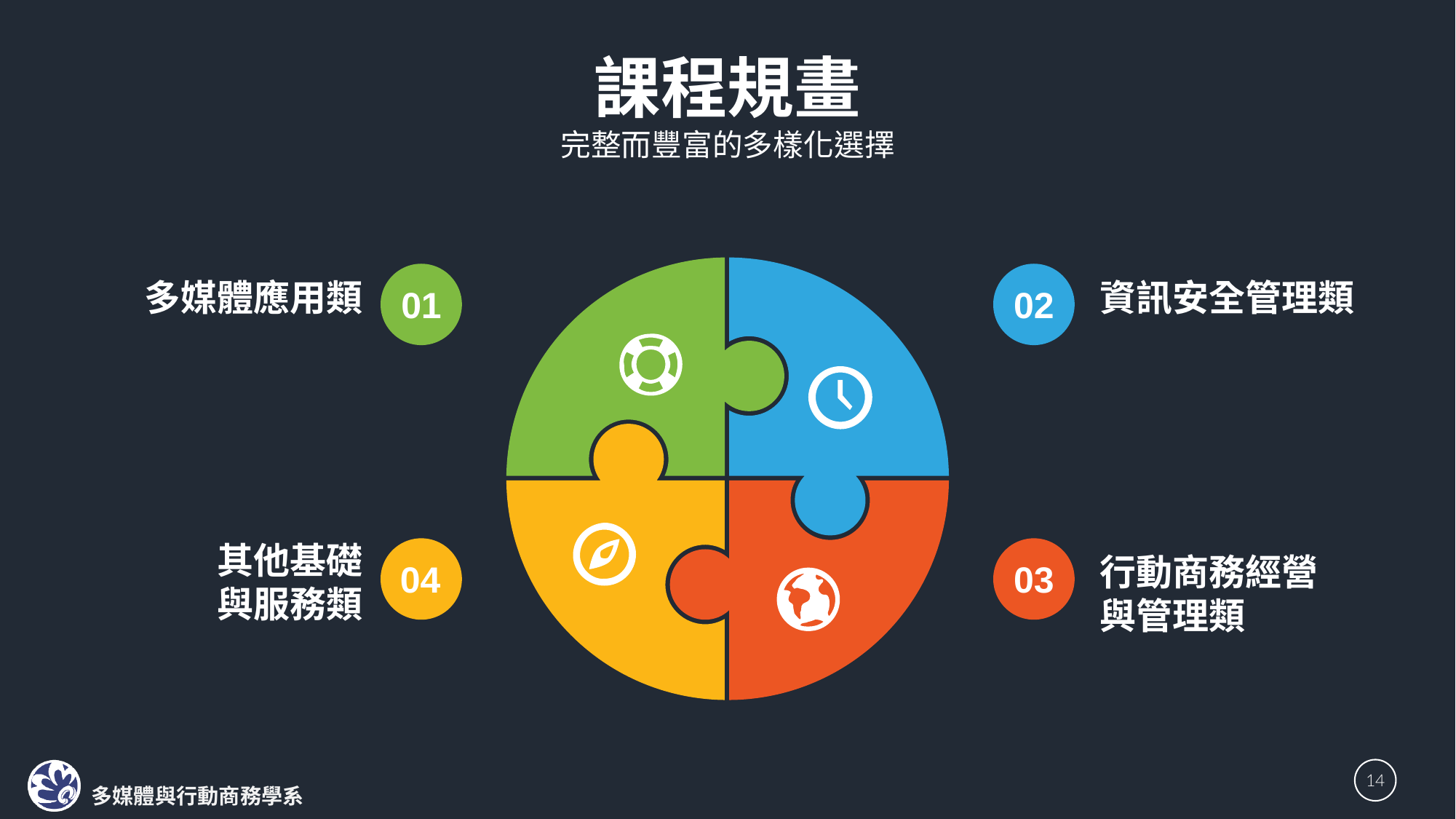

課程規畫
完整而豐富的多樣化選擇

01

02
多媒體應用類
資訊安全管理類

其他基礎
與服務類

04

03
行動商務經營
與管理類